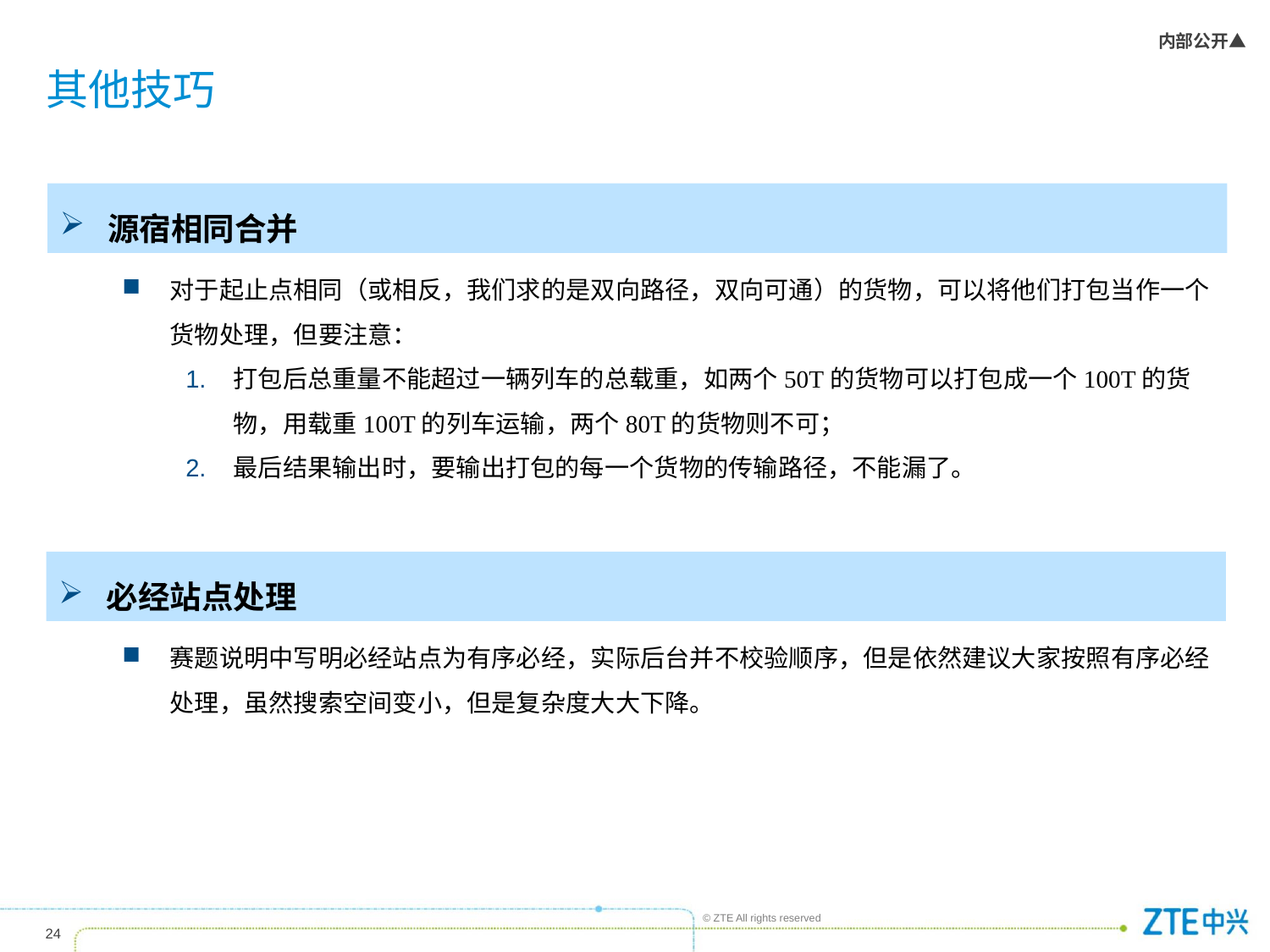

# 其他技巧
源宿相同合并
对于起止点相同（或相反，我们求的是双向路径，双向可通）的货物，可以将他们打包当作一个货物处理，但要注意：
打包后总重量不能超过一辆列车的总载重，如两个50T的货物可以打包成一个100T的货物，用载重100T的列车运输，两个80T的货物则不可；
最后结果输出时，要输出打包的每一个货物的传输路径，不能漏了。
必经站点处理
赛题说明中写明必经站点为有序必经，实际后台并不校验顺序，但是依然建议大家按照有序必经处理，虽然搜索空间变小，但是复杂度大大下降。